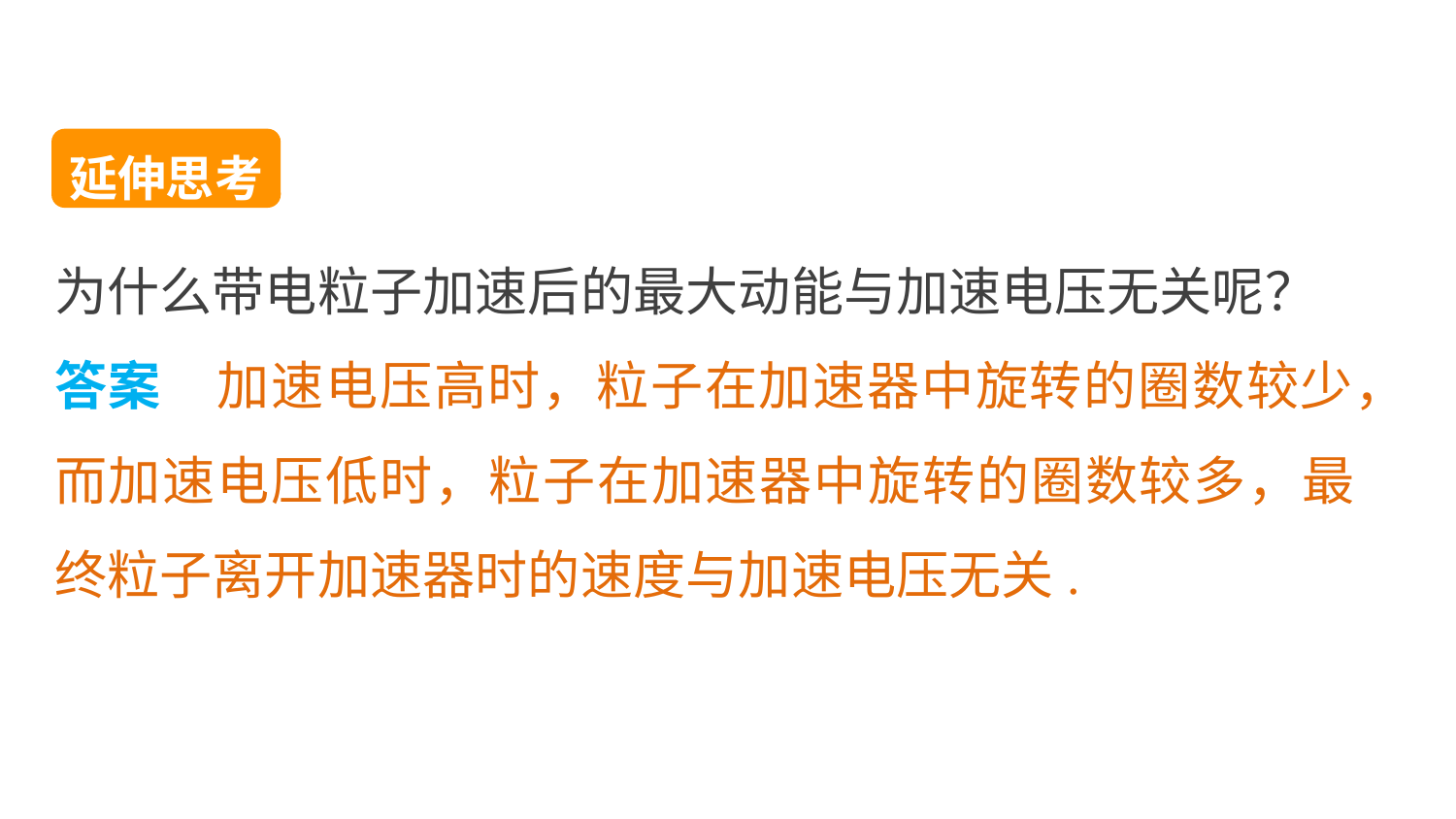

延伸思考
为什么带电粒子加速后的最大动能与加速电压无关呢？
答案　加速电压高时，粒子在加速器中旋转的圈数较少，而加速电压低时，粒子在加速器中旋转的圈数较多，最终粒子离开加速器时的速度与加速电压无关.